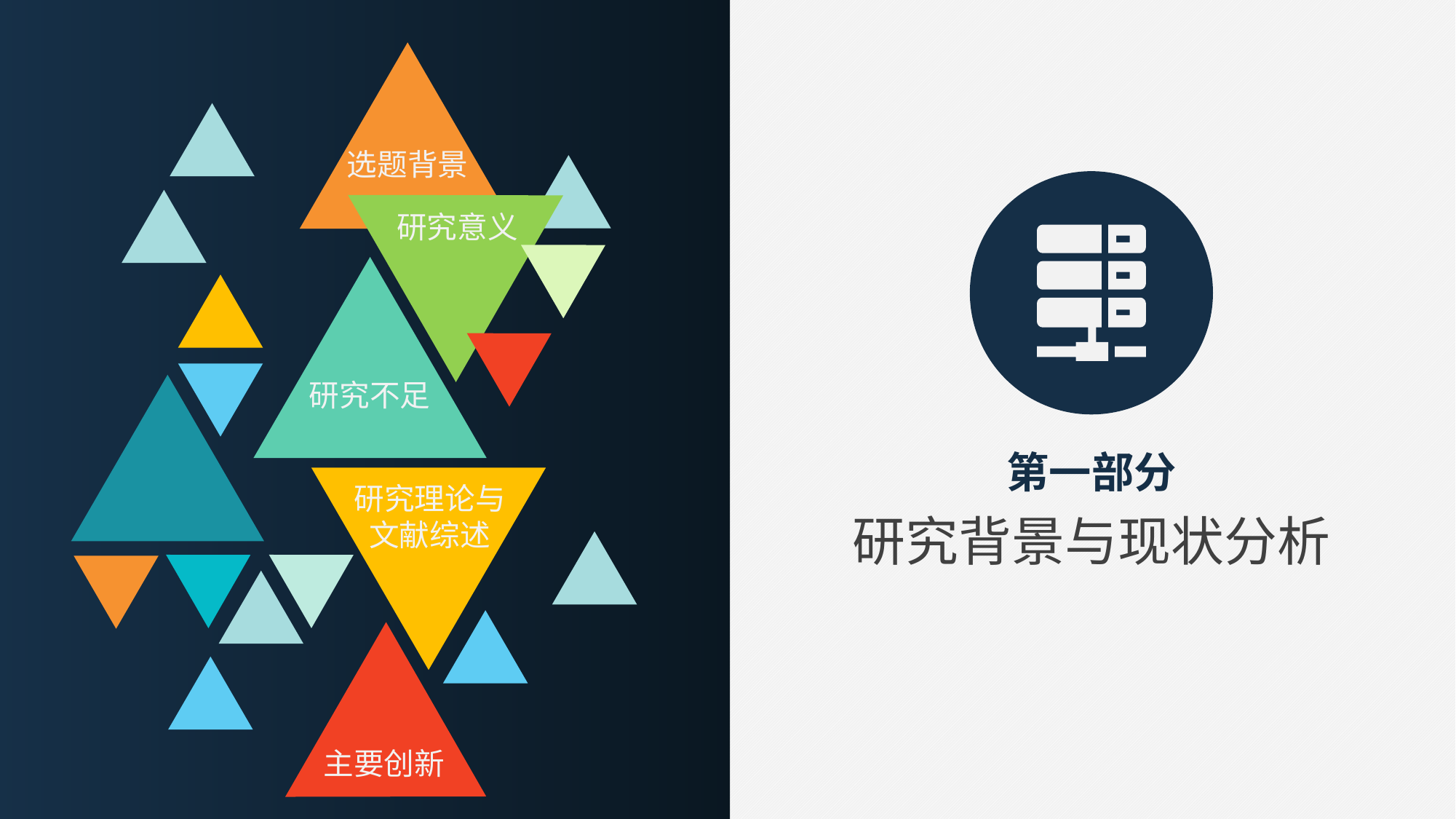

选题背景

研究意义

研究不足

第一部分

研究理论与
文献综述
研究背景与现状分析

主要创新